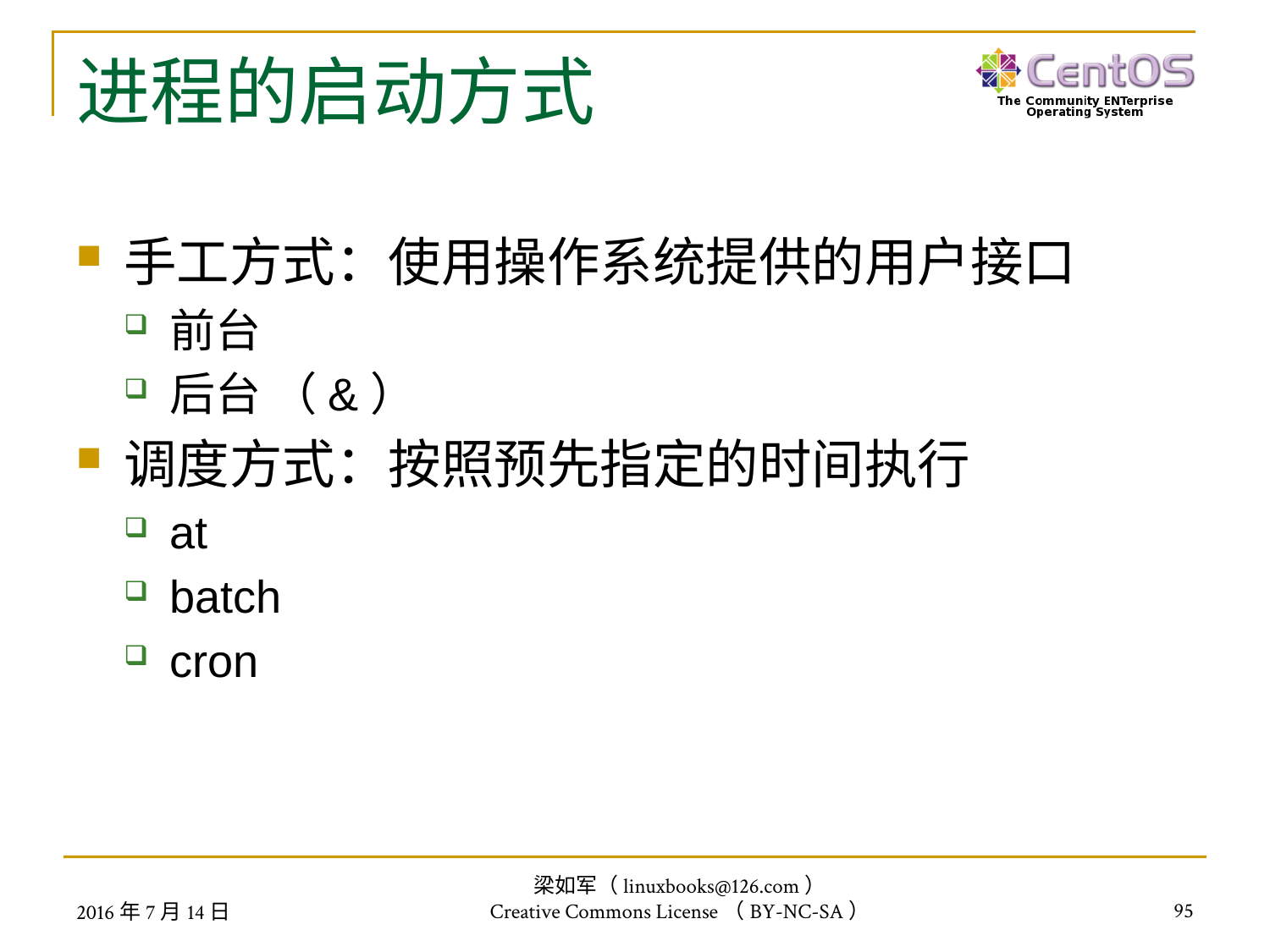

# 进程的启动方式
手工方式：使用操作系统提供的用户接口
前台
后台 （&）
调度方式：按照预先指定的时间执行
at
batch
cron

梁如军（linuxbooks@126.com）
Creative Commons License（BY-NC-SA）
2016年7月14日
95